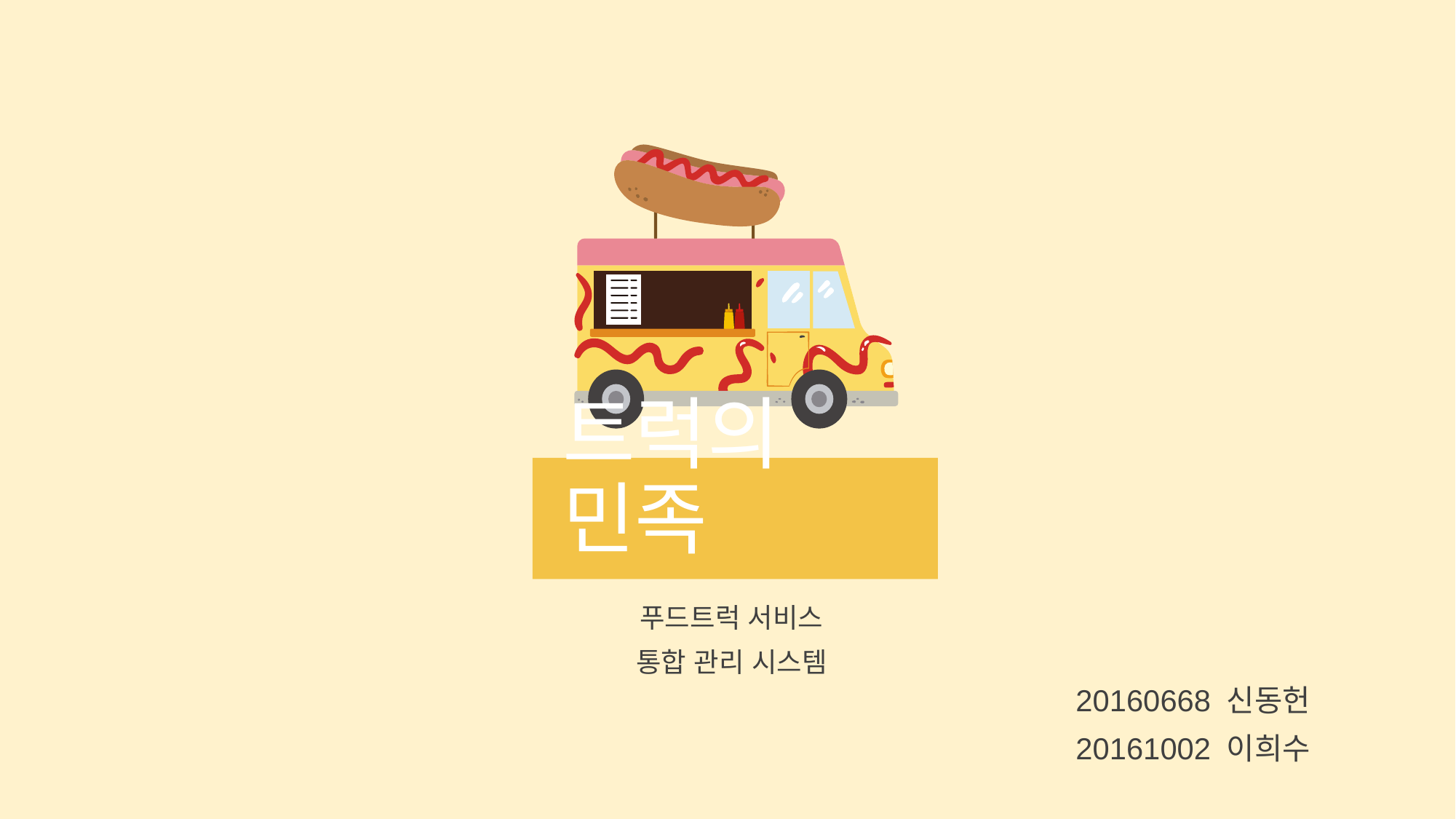

# 트럭의 민족
푸드트럭 서비스
통합 관리 시스템
20160668 신동헌
20161002 이희수